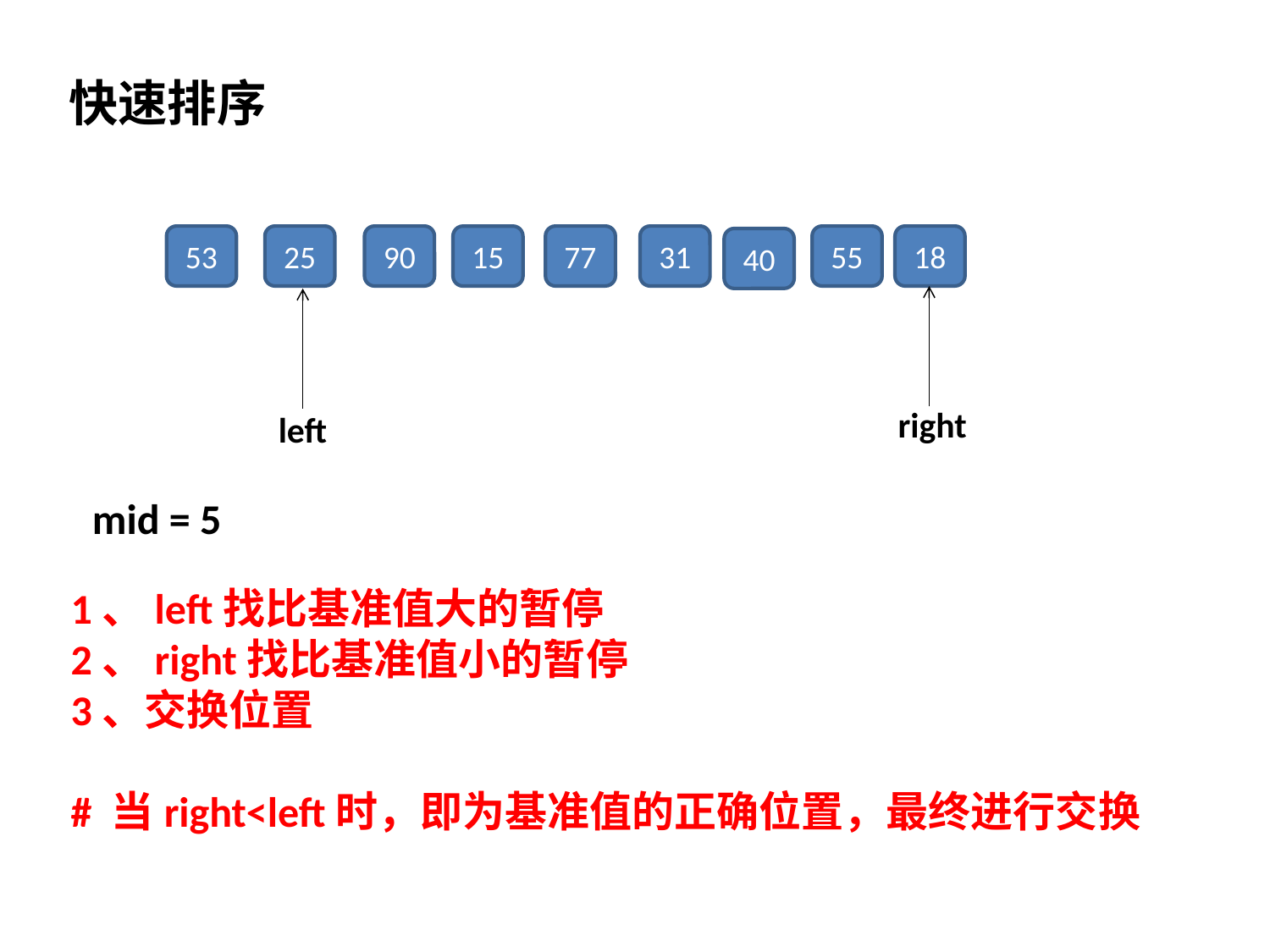

快速排序
53
77
55
90
18
25
31
15
40
right
left
mid = 5
1、left找比基准值大的暂停
2、right找比基准值小的暂停
3、交换位置

# 当right<left时，即为基准值的正确位置，最终进行交换